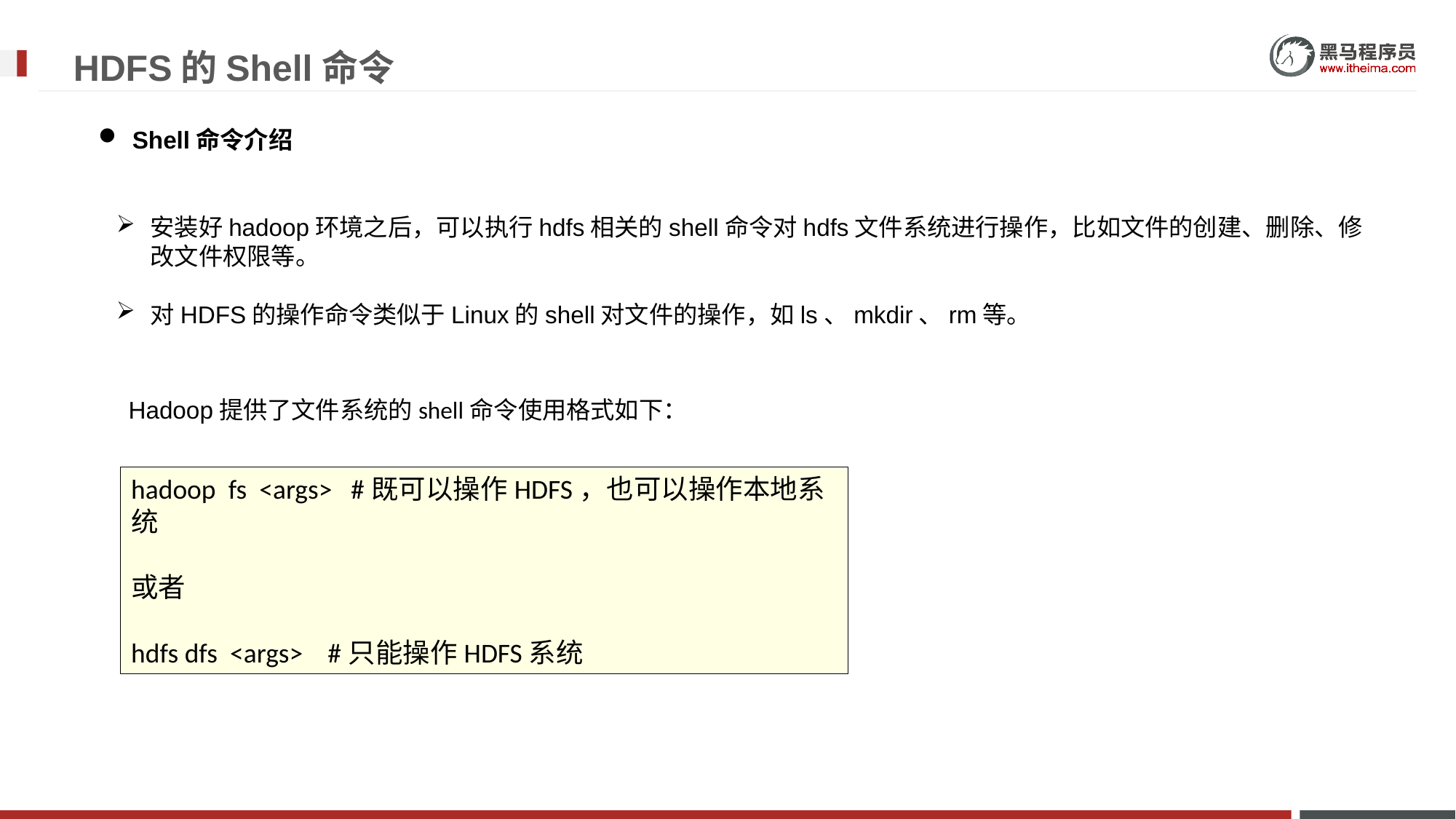

# HDFS的Shell命令
Shell命令介绍
安装好hadoop环境之后，可以执行hdfs相关的shell命令对hdfs文件系统进行操作，比如文件的创建、删除、修改文件权限等。

对HDFS的操作命令类似于Linux的shell对文件的操作，如ls、mkdir、rm等。
Hadoop提供了文件系统的shell命令使用格式如下：
hadoop  fs  <args>   #既可以操作HDFS，也可以操作本地系统
或者

hdfs dfs  <args>    #只能操作HDFS系统